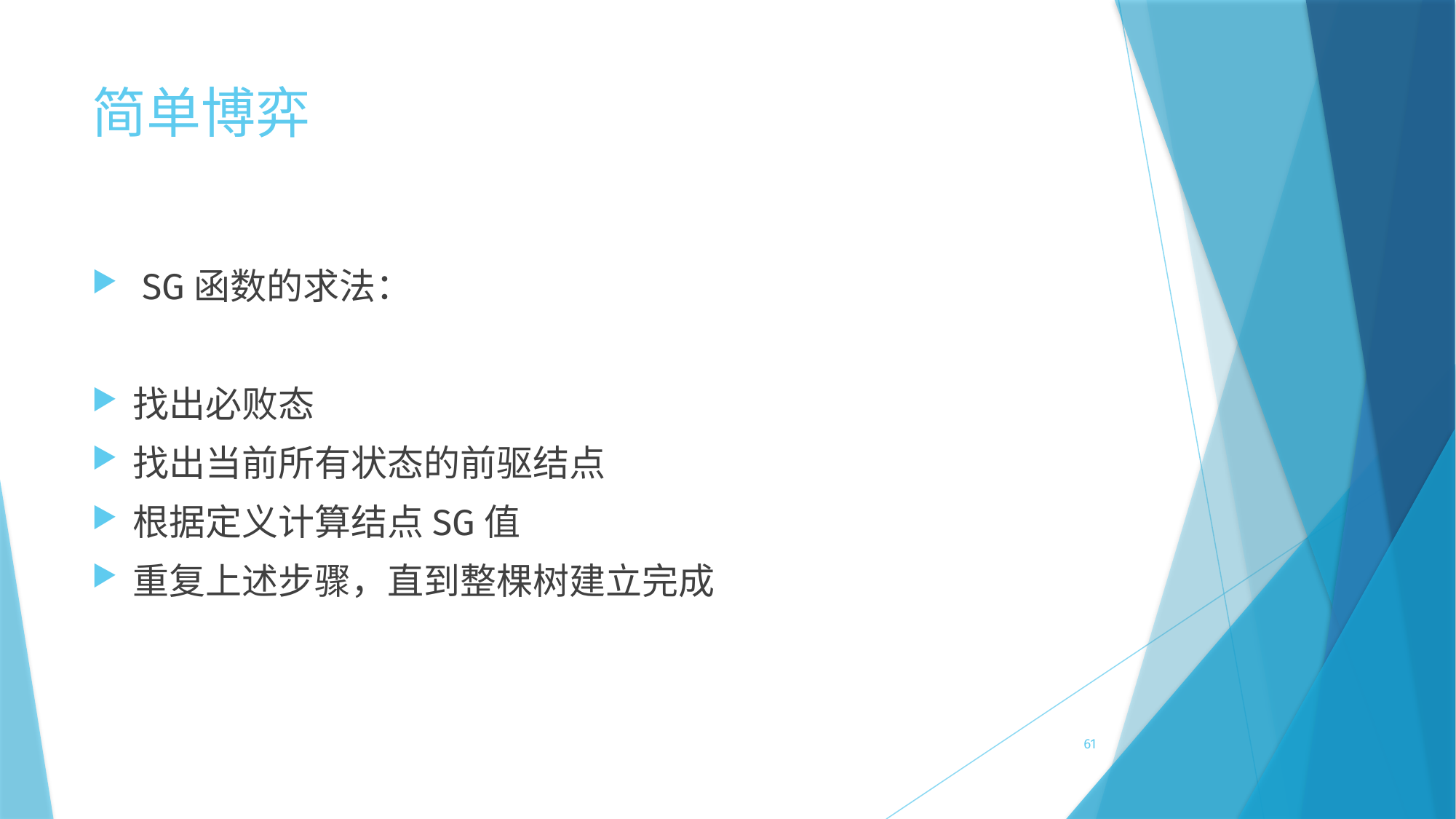

# 简单博弈
 SG函数的求法：

找出必败态
找出当前所有状态的前驱结点
根据定义计算结点SG值
重复上述步骤，直到整棵树建立完成
61